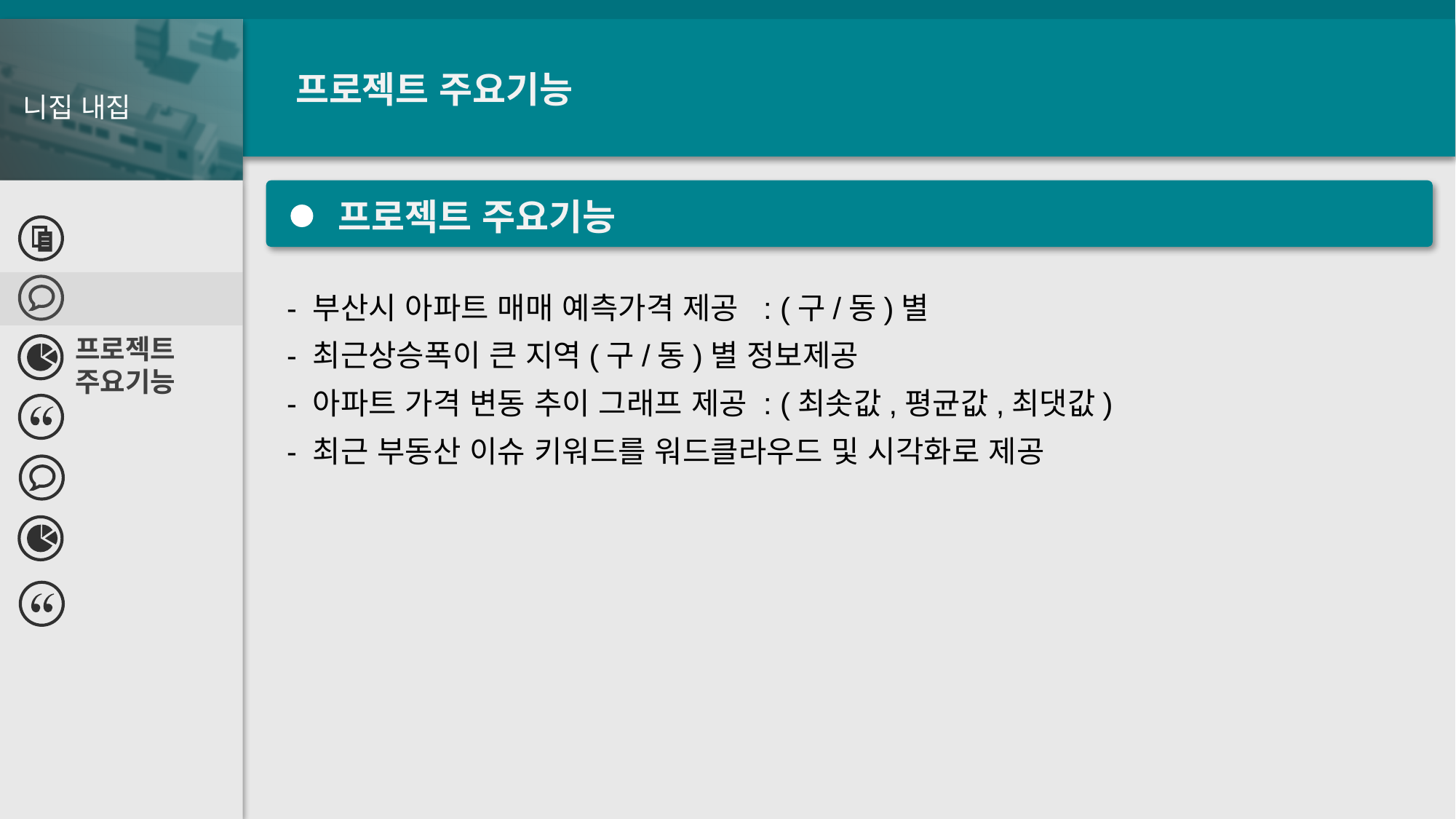

프로젝트 주요기능

프로젝트 주요기능

  - 부산시 아파트 매매 예측가격 제공  : (구/동)별
  - 최근상승폭이 큰 지역(구/동)별 정보제공
  - 아파트 가격 변동 추이 그래프 제공 : (최솟값,평균값,최댓값)
  - 최근 부동산 이슈 키워드를 워드클라우드 및 시각화로 제공
프로젝트
주요기능